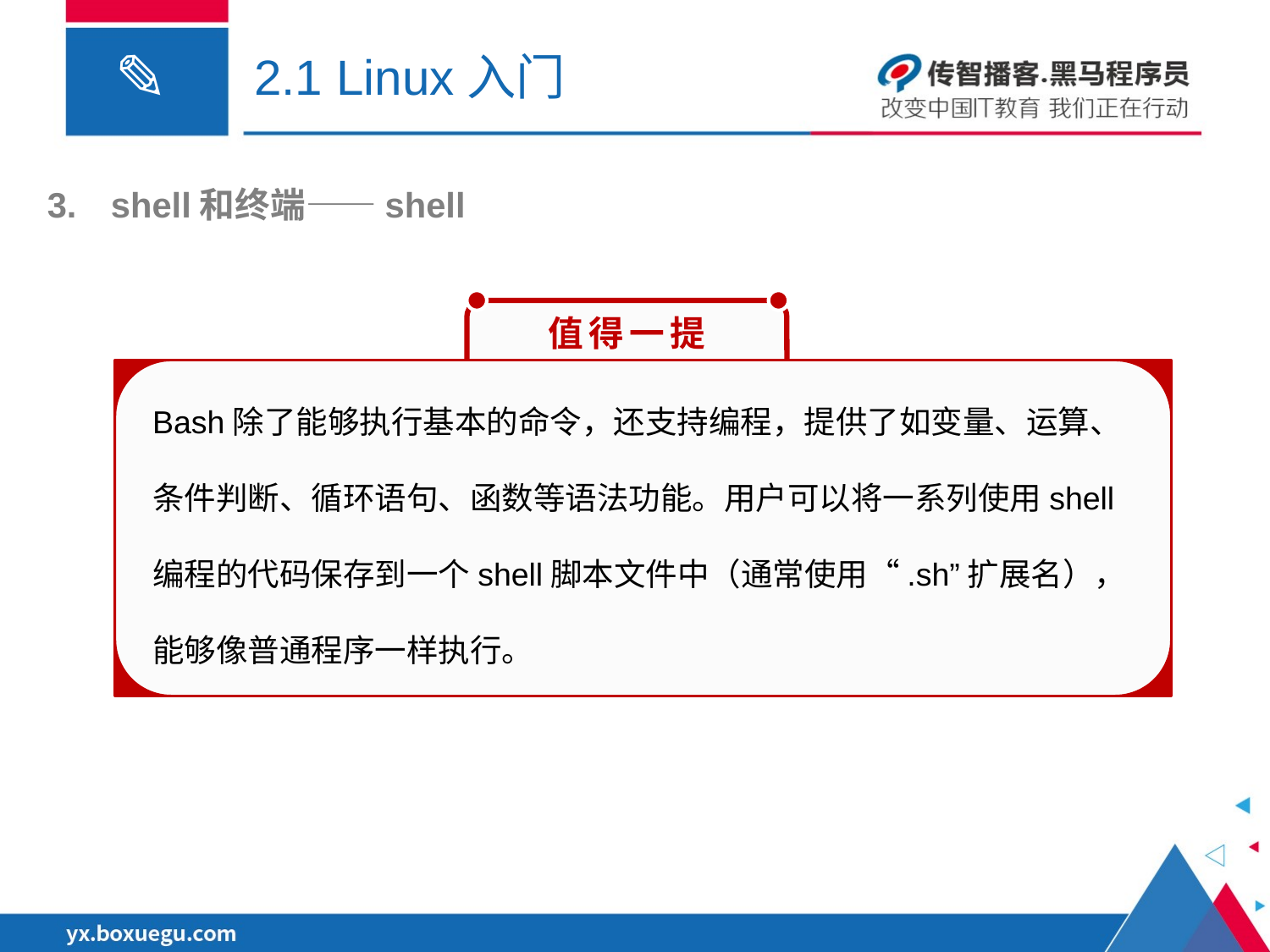

# 2.1 Linux入门
shell和终端——shell

值得一提

Bash除了能够执行基本的命令，还支持编程，提供了如变量、运算、条件判断、循环语句、函数等语法功能。用户可以将一系列使用shell编程的代码保存到一个shell脚本文件中（通常使用“.sh”扩展名），能够像普通程序一样执行。